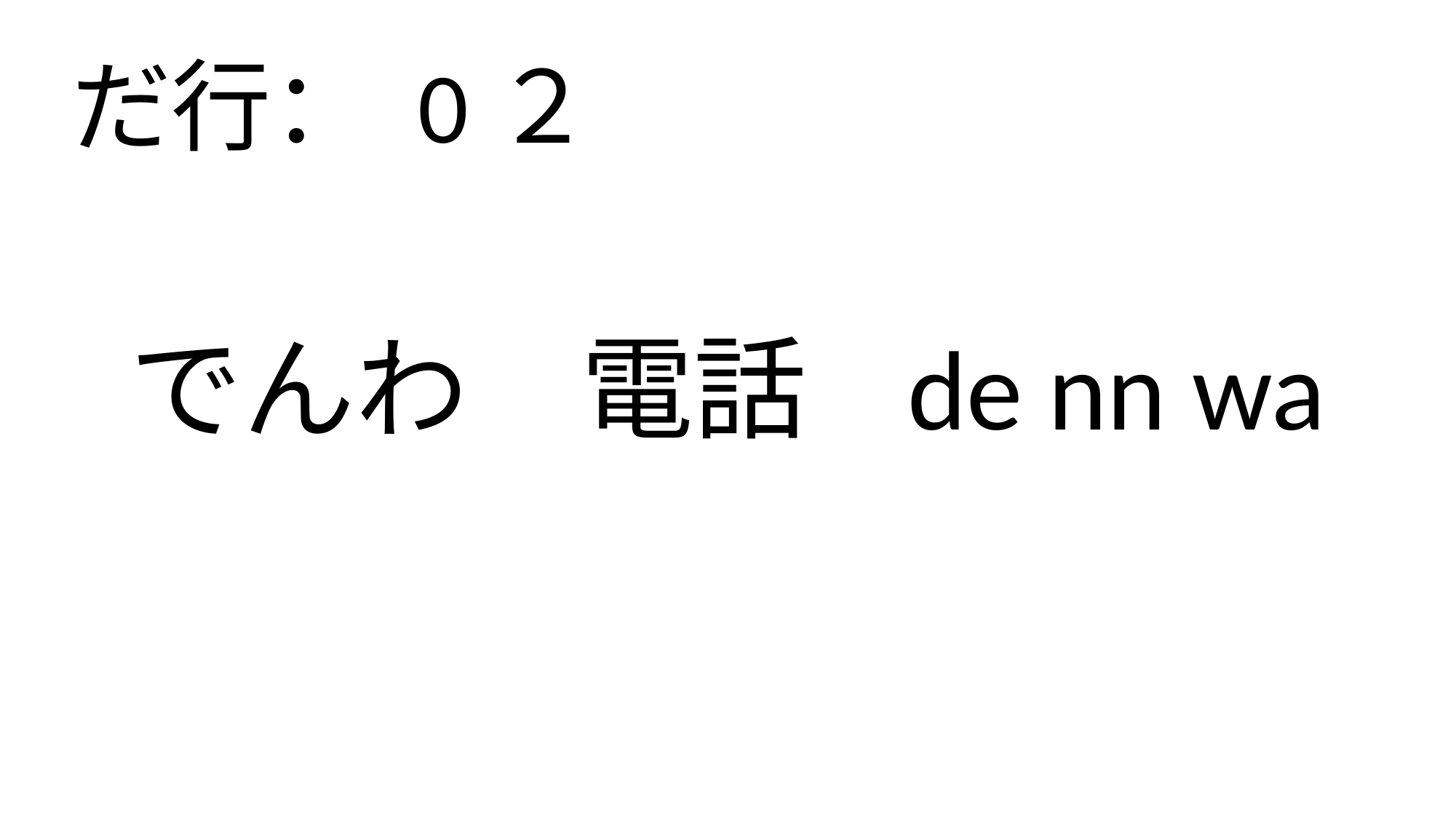

だ行： 0２
# でんわ　電話   de nn wa